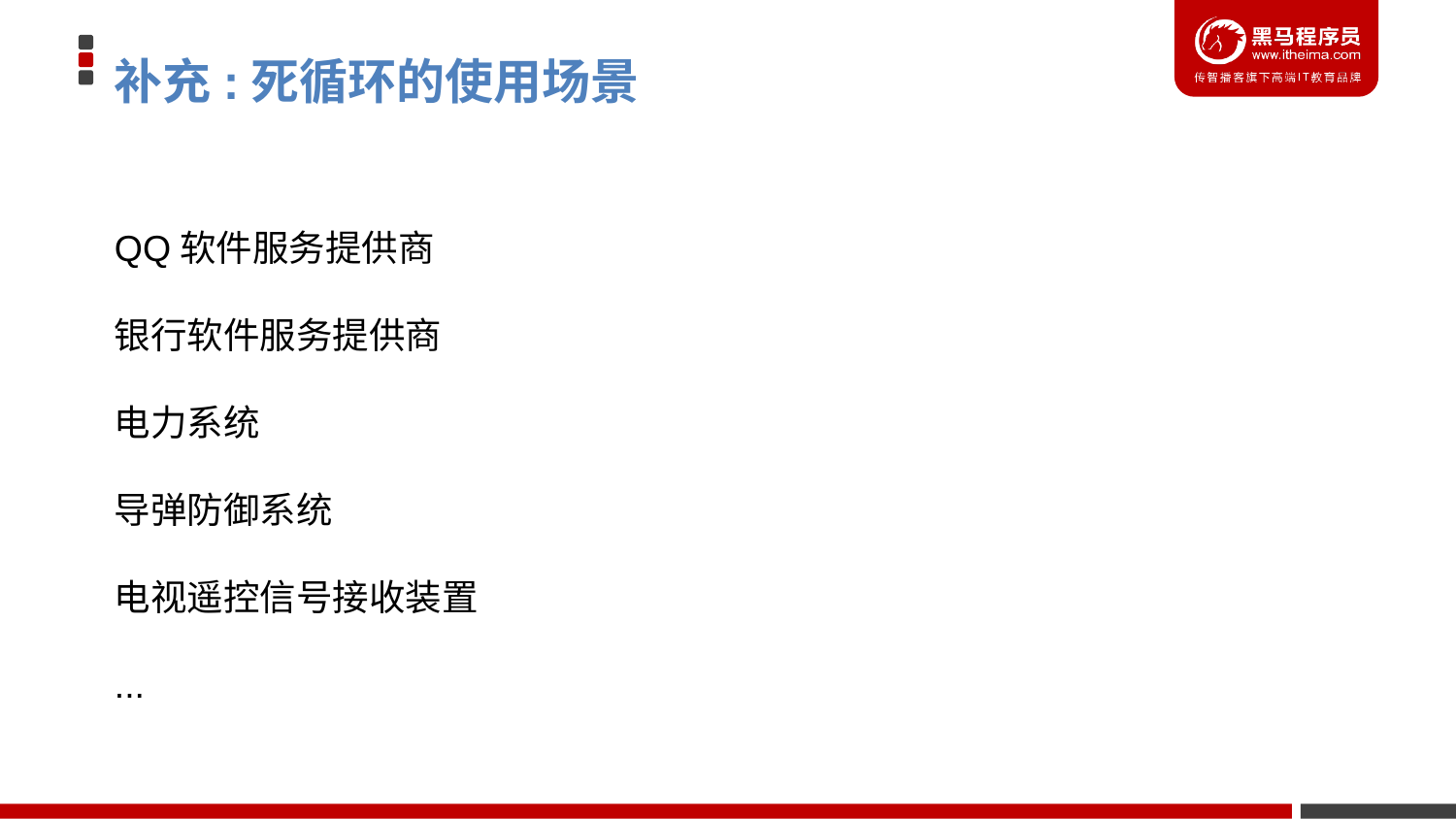

# 补充:死循环的使用场景
QQ软件服务提供商

银行软件服务提供商

电力系统

导弹防御系统

电视遥控信号接收装置

...